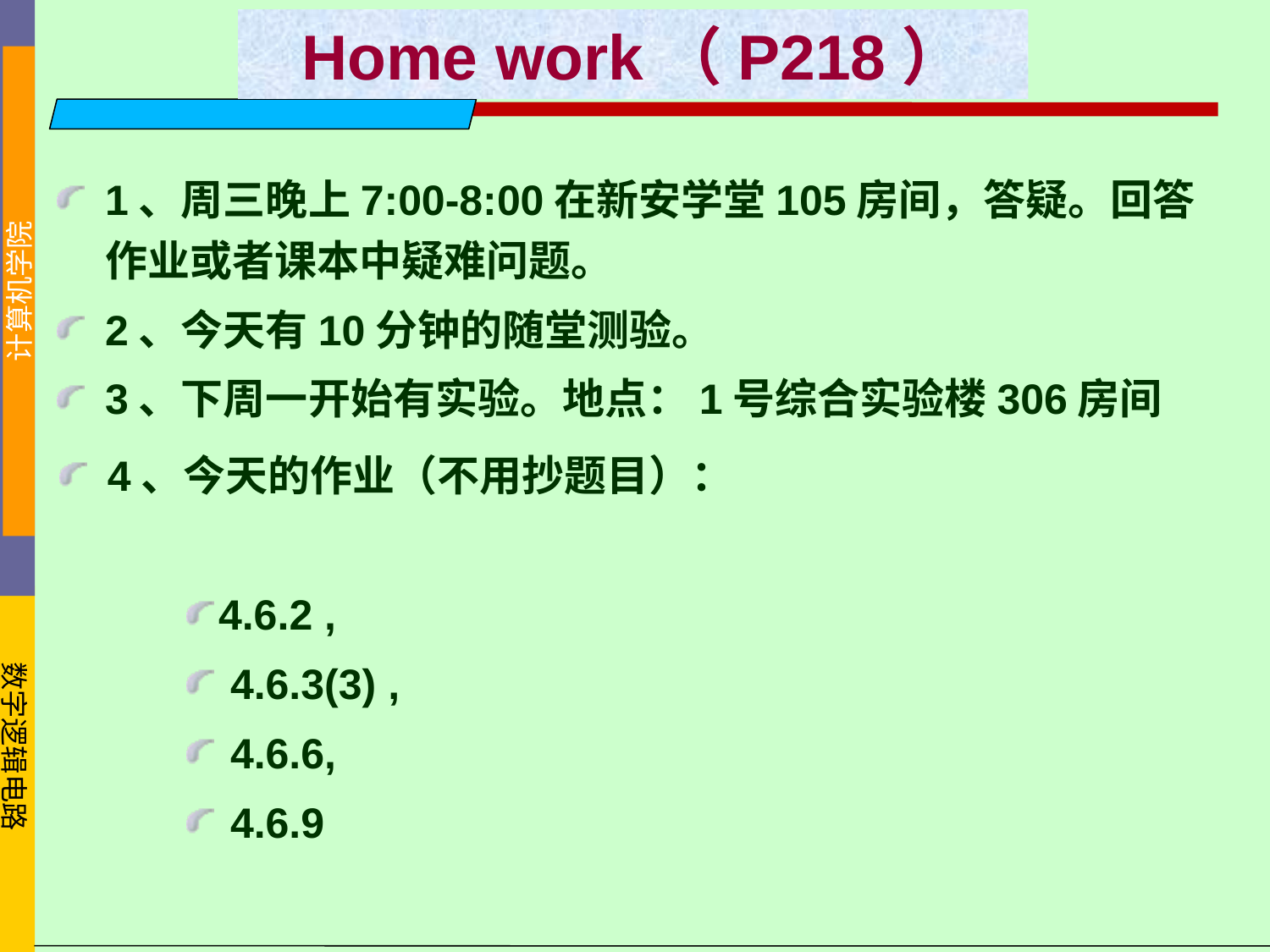

Home work（P218）
1、周三晚上7:00-8:00在新安学堂105房间，答疑。回答作业或者课本中疑难问题。
2、今天有10分钟的随堂测验。
3、下周一开始有实验。地点：1号综合实验楼306房间

4、今天的作业（不用抄题目）：

4.6.2 ,
 4.6.3(3) ,
 4.6.6,
 4.6.9